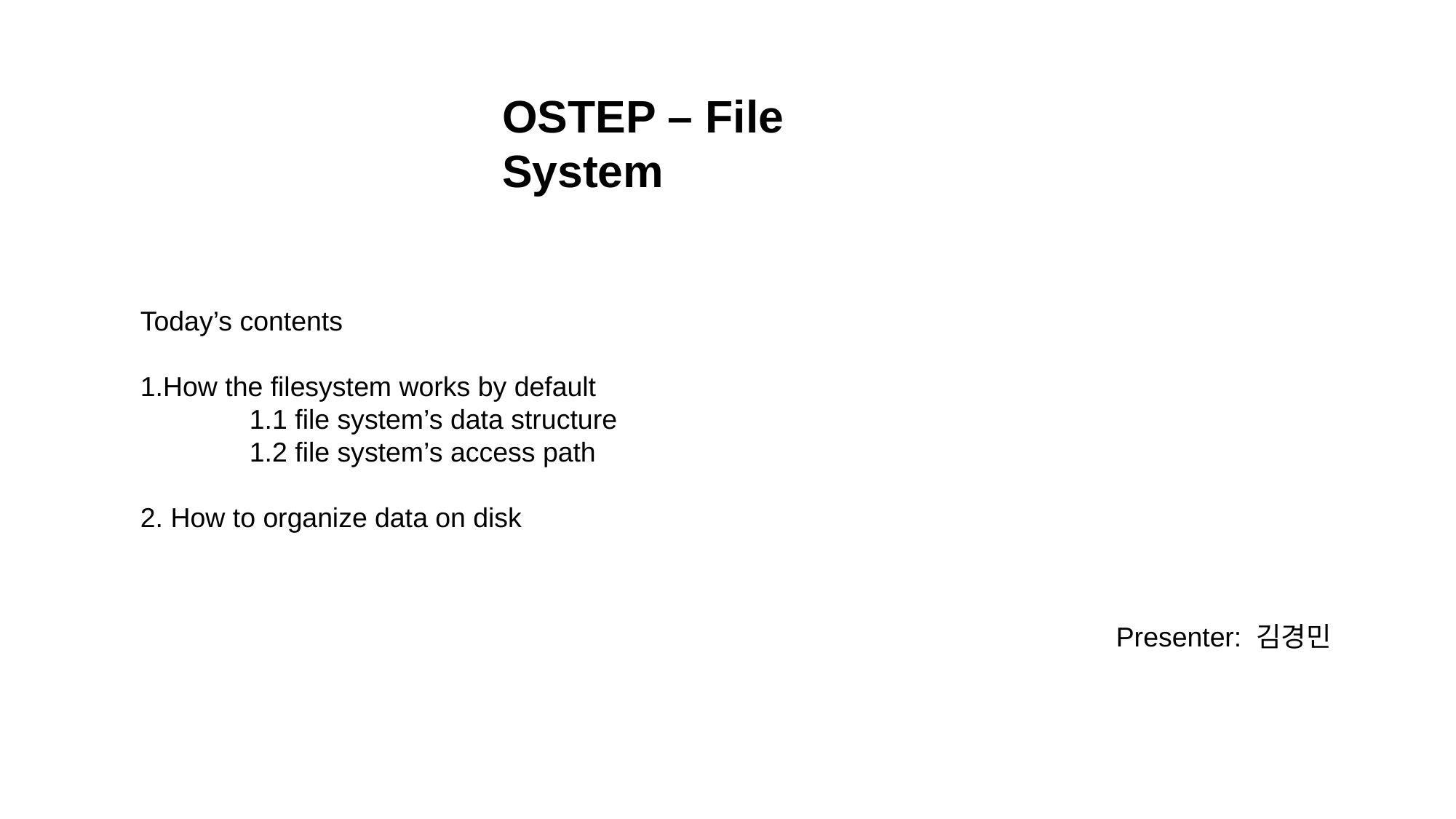

OSTEP – File System
Today’s contents

1.How the filesystem works by default
	1.1 file system’s data structure
	1.2 file system’s access path

2. How to organize data on disk
Presenter: 김경민